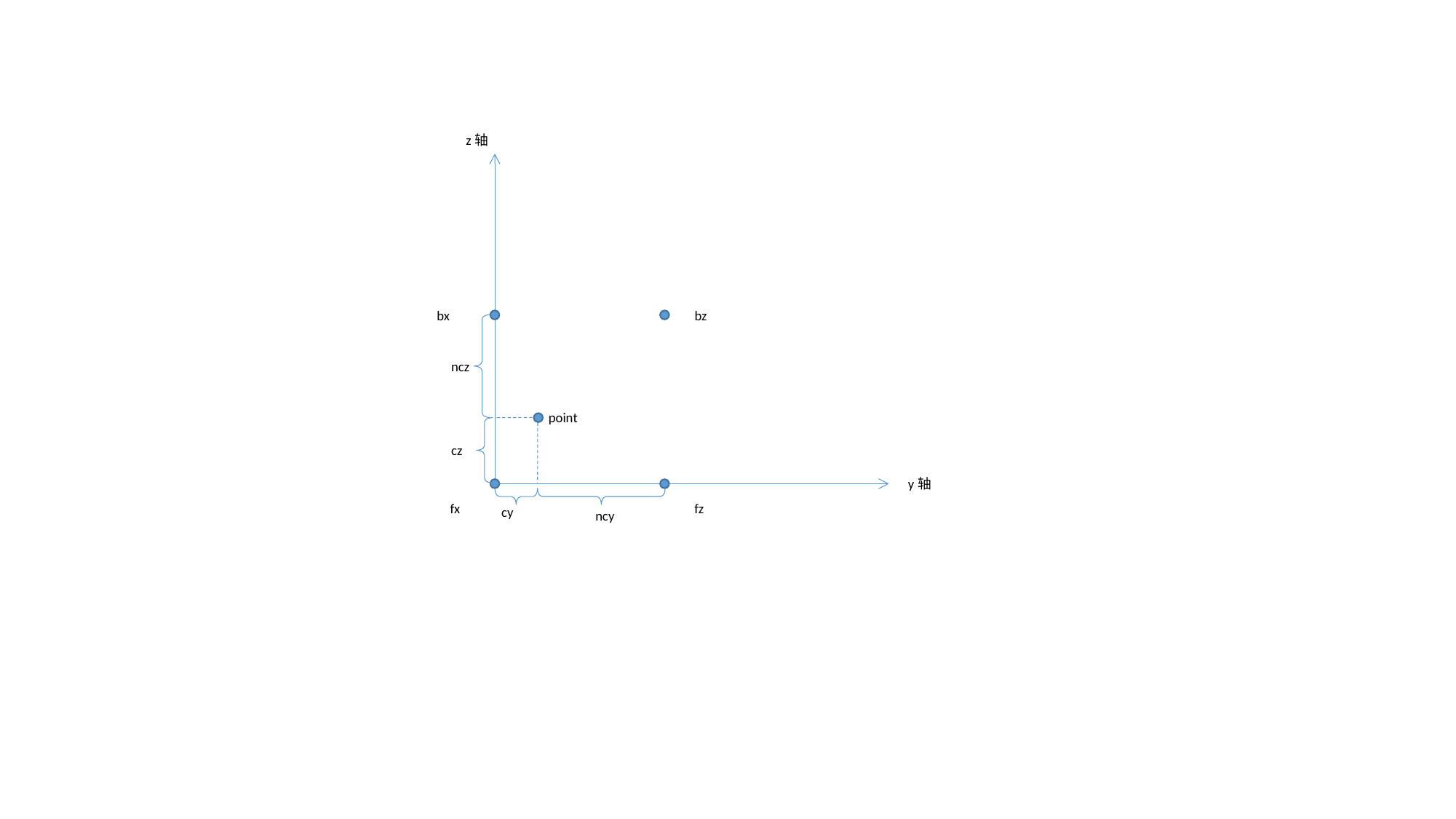

z轴
bz
bx

ncz
point

cz
y轴

fx
fz
cy
ncy